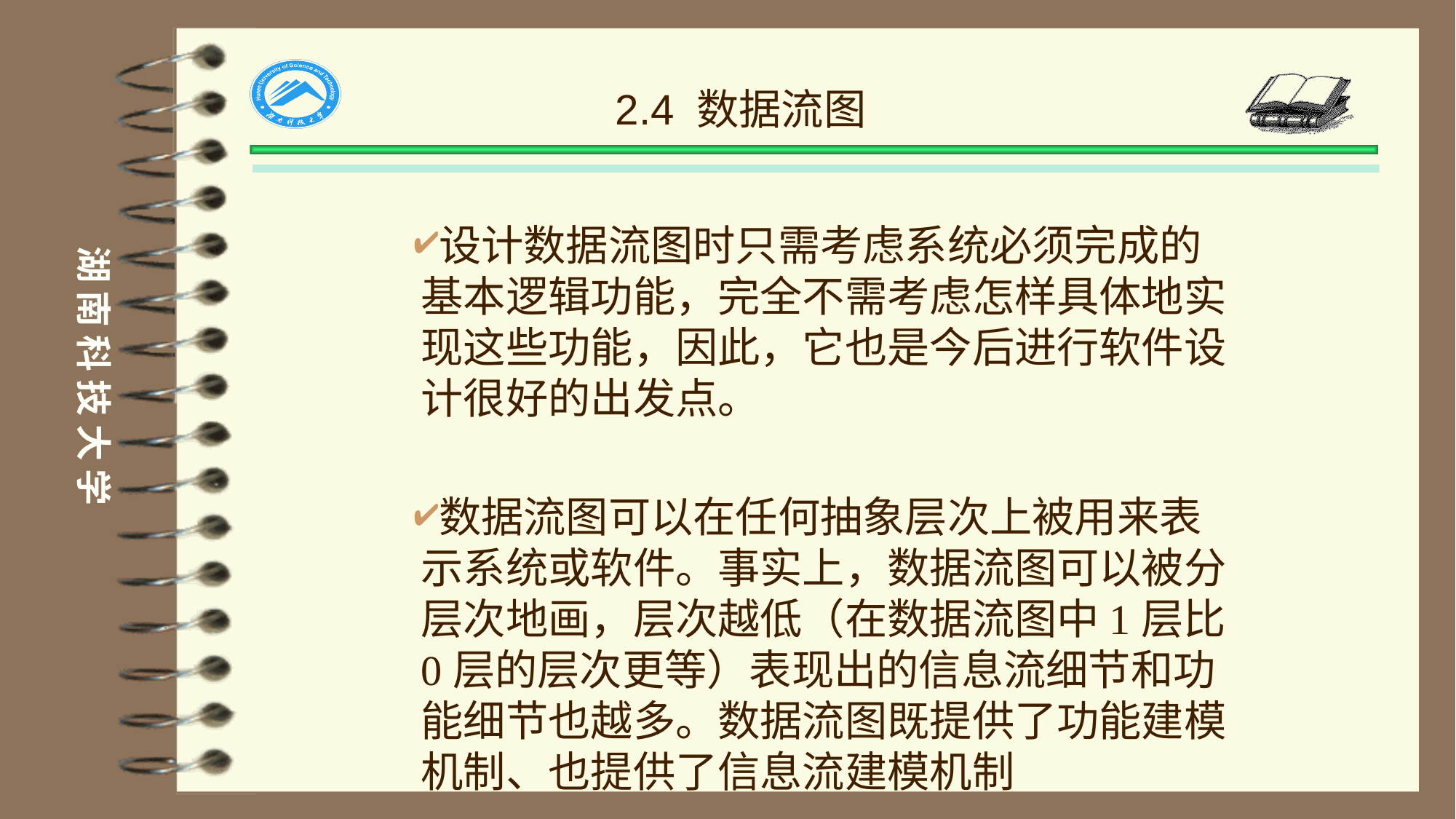

2.4 数据流图
设计数据流图时只需考虑系统必须完成的基本逻辑功能，完全不需考虑怎样具体地实现这些功能，因此，它也是今后进行软件设计很好的出发点。

数据流图可以在任何抽象层次上被用来表示系统或软件。事实上，数据流图可以被分层次地画，层次越低（在数据流图中1层比0层的层次更等）表现出的信息流细节和功能细节也越多。数据流图既提供了功能建模机制、也提供了信息流建模机制